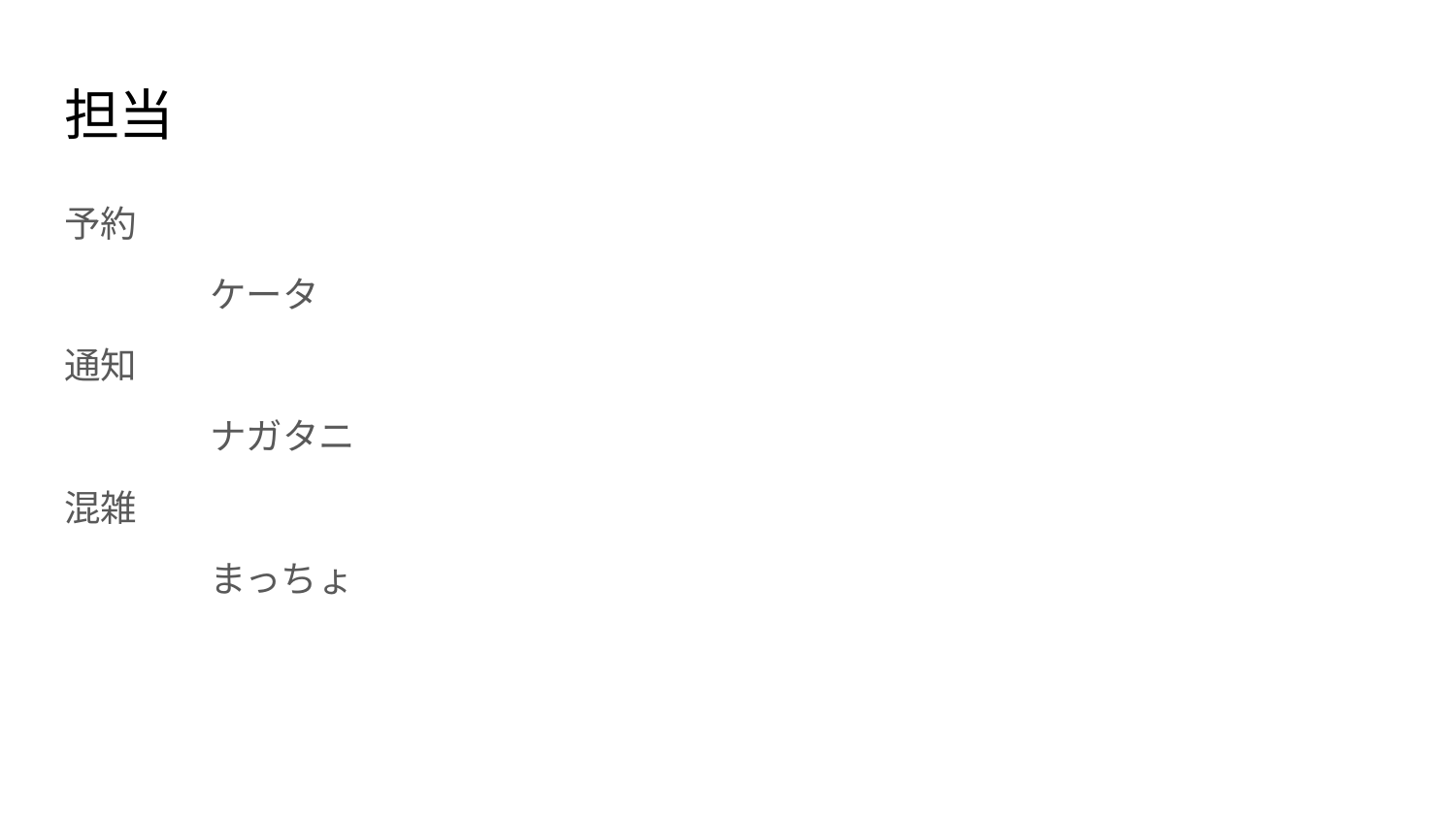

# 担当
予約
	ケータ
通知
	ナガタニ
混雑
	まっちょ